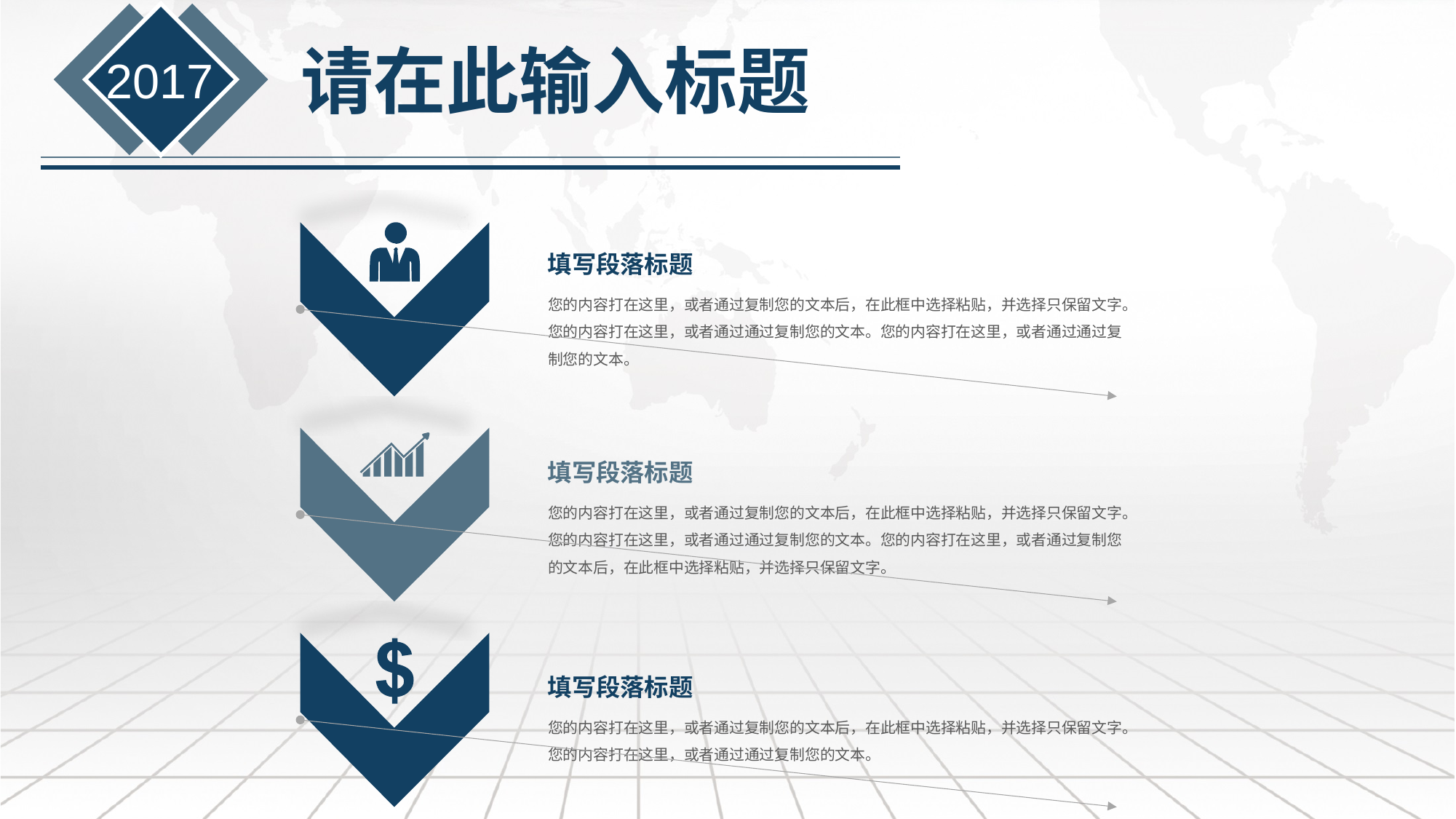

请在此输入标题
2017

填写段落标题
您的内容打在这里，或者通过复制您的文本后，在此框中选择粘贴，并选择只保留文字。您的内容打在这里，或者通过通过复制您的文本。您的内容打在这里，或者通过通过复制您的文本。

填写段落标题
您的内容打在这里，或者通过复制您的文本后，在此框中选择粘贴，并选择只保留文字。您的内容打在这里，或者通过通过复制您的文本。您的内容打在这里，或者通过复制您的文本后，在此框中选择粘贴，并选择只保留文字。

填写段落标题
您的内容打在这里，或者通过复制您的文本后，在此框中选择粘贴，并选择只保留文字。您的内容打在这里，或者通过通过复制您的文本。